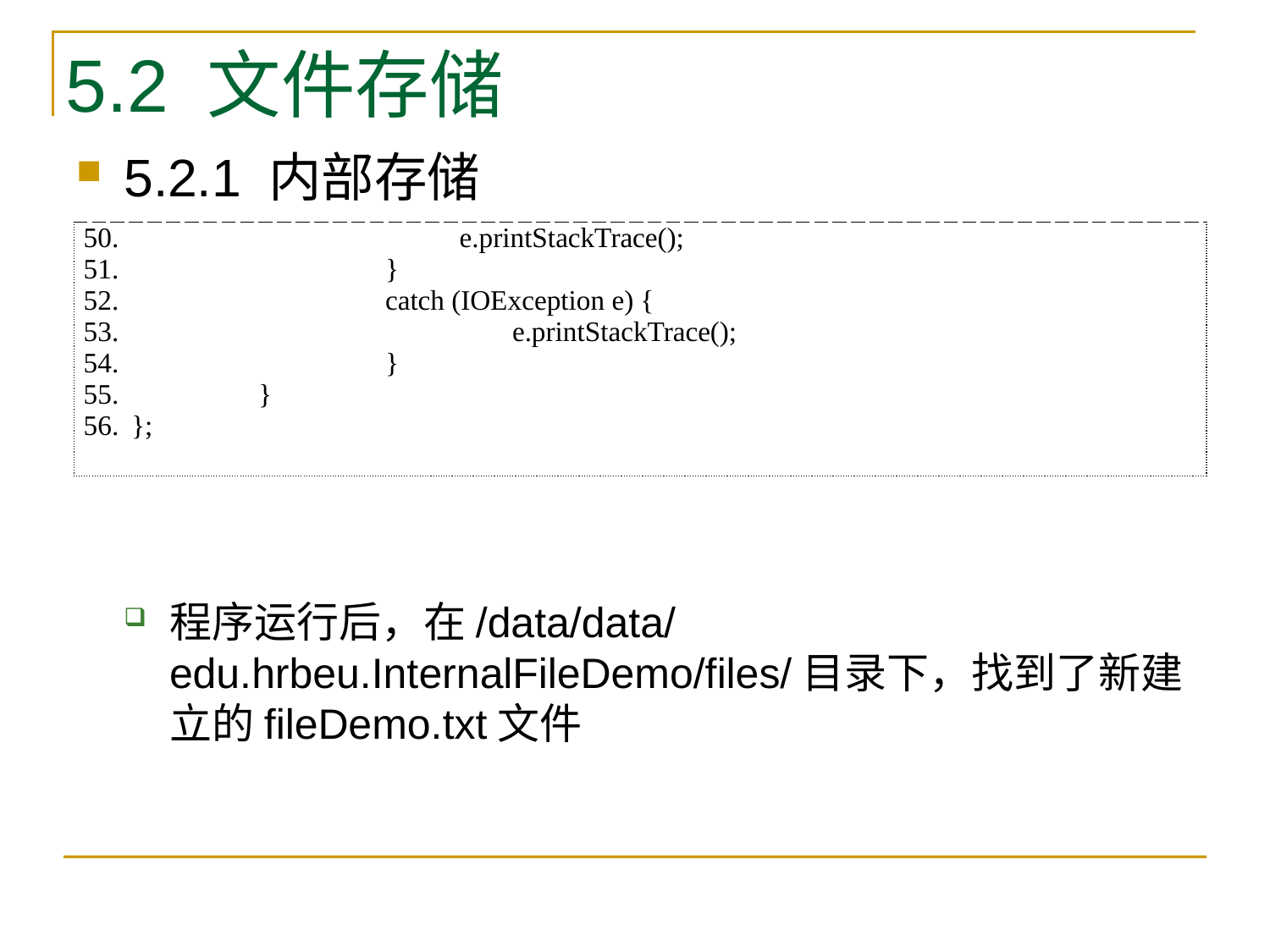

# 5.2 文件存储
5.2.1 内部存储

程序运行后，在/data/data/edu.hrbeu.InternalFileDemo/files/目录下，找到了新建立的fileDemo.txt文件

| e.printStackTrace(); } catch (IOException e) { e.printStackTrace(); } } }; |
| --- |